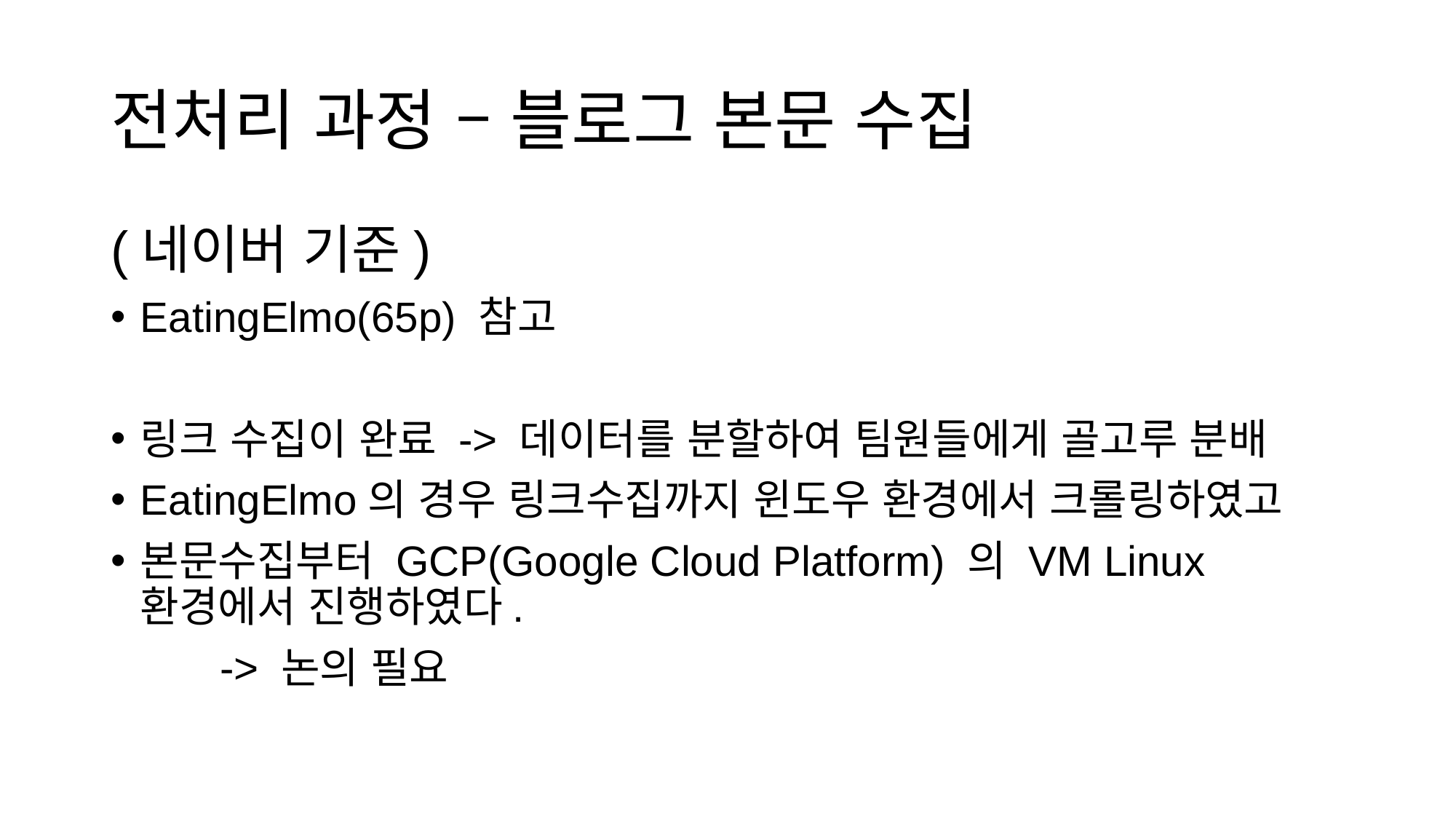

# 전처리 과정 – 블로그 본문 수집
(네이버 기준)
EatingElmo(65p) 참고

링크 수집이 완료 -> 데이터를 분할하여 팀원들에게 골고루 분배
EatingElmo의 경우 링크수집까지 윈도우 환경에서 크롤링하였고
본문수집부터 GCP(Google Cloud Platform) 의 VM Linux 환경에서 진행하였다.
	-> 논의 필요